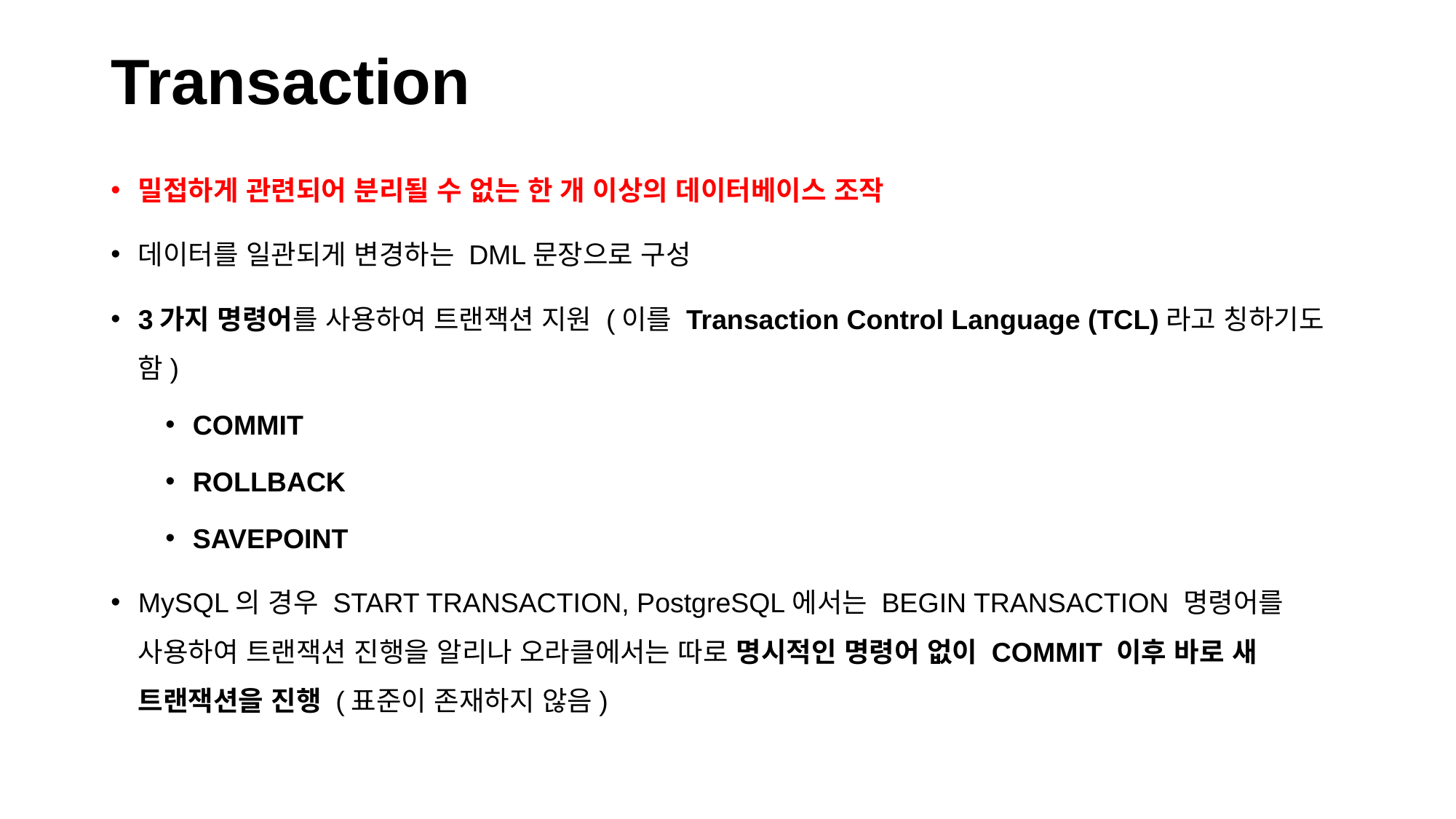

# Transaction
밀접하게 관련되어 분리될 수 없는 한 개 이상의 데이터베이스 조작
데이터를 일관되게 변경하는 DML문장으로 구성
3가지 명령어를 사용하여 트랜잭션 지원 (이를 Transaction Control Language (TCL)라고 칭하기도 함)
COMMIT
ROLLBACK
SAVEPOINT
MySQL의 경우 START TRANSACTION, PostgreSQL에서는 BEGIN TRANSACTION 명령어를 사용하여 트랜잭션 진행을 알리나 오라클에서는 따로 명시적인 명령어 없이 COMMIT 이후 바로 새 트랜잭션을 진행 (표준이 존재하지 않음)